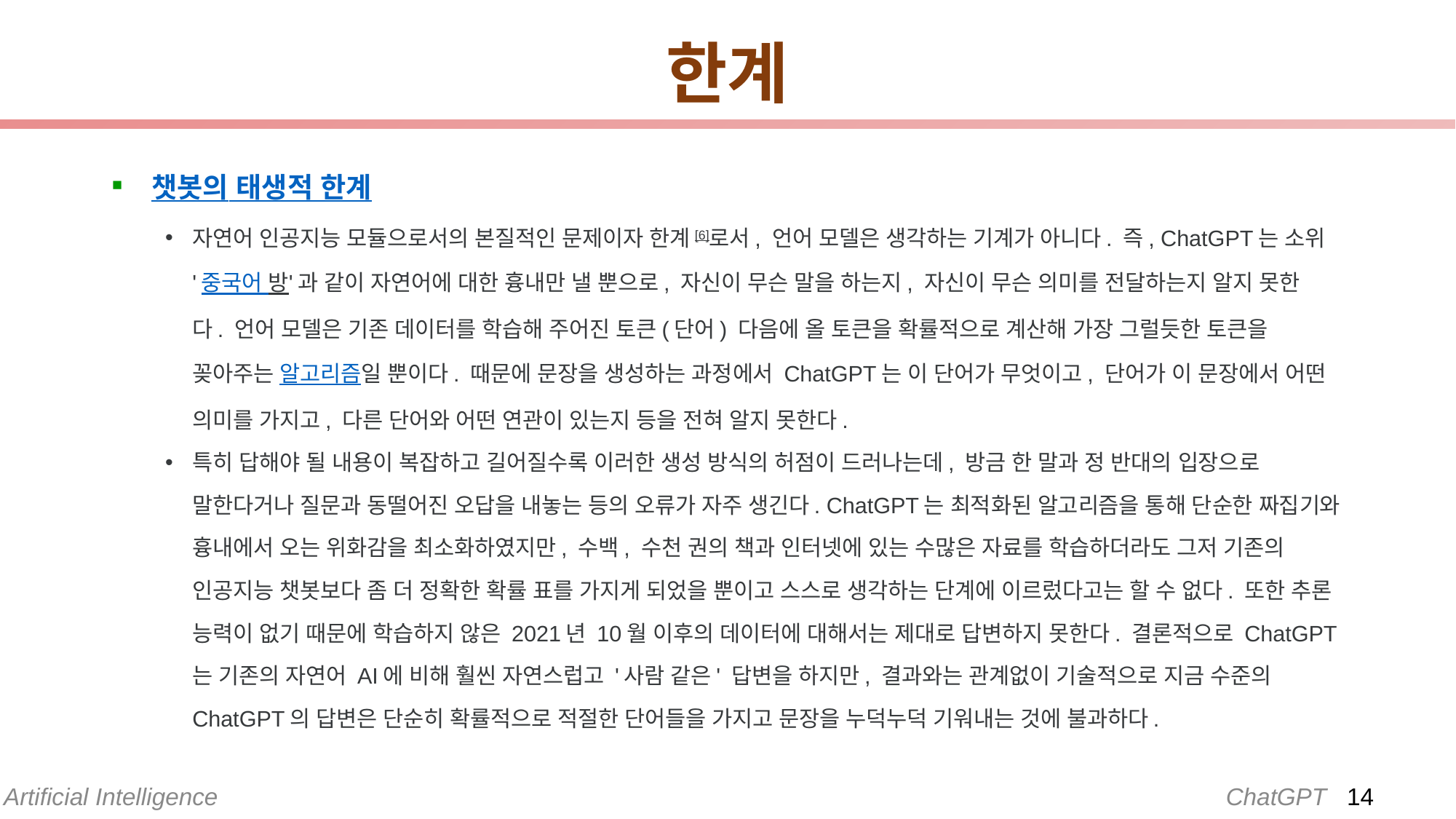

# 한계
챗봇의 태생적 한계
자연어 인공지능 모듈으로서의 본질적인 문제이자 한계[6]로서, 언어 모델은 생각하는 기계가 아니다. 즉, ChatGPT는 소위 '중국어 방'과 같이 자연어에 대한 흉내만 낼 뿐으로, 자신이 무슨 말을 하는지, 자신이 무슨 의미를 전달하는지 알지 못한다. 언어 모델은 기존 데이터를 학습해 주어진 토큰(단어) 다음에 올 토큰을 확률적으로 계산해 가장 그럴듯한 토큰을 꽂아주는 알고리즘일 뿐이다. 때문에 문장을 생성하는 과정에서 ChatGPT는 이 단어가 무엇이고, 단어가 이 문장에서 어떤 의미를 가지고, 다른 단어와 어떤 연관이 있는지 등을 전혀 알지 못한다.
특히 답해야 될 내용이 복잡하고 길어질수록 이러한 생성 방식의 허점이 드러나는데, 방금 한 말과 정 반대의 입장으로 말한다거나 질문과 동떨어진 오답을 내놓는 등의 오류가 자주 생긴다. ChatGPT는 최적화된 알고리즘을 통해 단순한 짜집기와 흉내에서 오는 위화감을 최소화하였지만, 수백, 수천 권의 책과 인터넷에 있는 수많은 자료를 학습하더라도 그저 기존의 인공지능 챗봇보다 좀 더 정확한 확률 표를 가지게 되었을 뿐이고 스스로 생각하는 단계에 이르렀다고는 할 수 없다. 또한 추론 능력이 없기 때문에 학습하지 않은 2021년 10월 이후의 데이터에 대해서는 제대로 답변하지 못한다. 결론적으로 ChatGPT는 기존의 자연어 AI에 비해 훨씬 자연스럽고 '사람 같은' 답변을 하지만, 결과와는 관계없이 기술적으로 지금 수준의 ChatGPT의 답변은 단순히 확률적으로 적절한 단어들을 가지고 문장을 누덕누덕 기워내는 것에 불과하다.